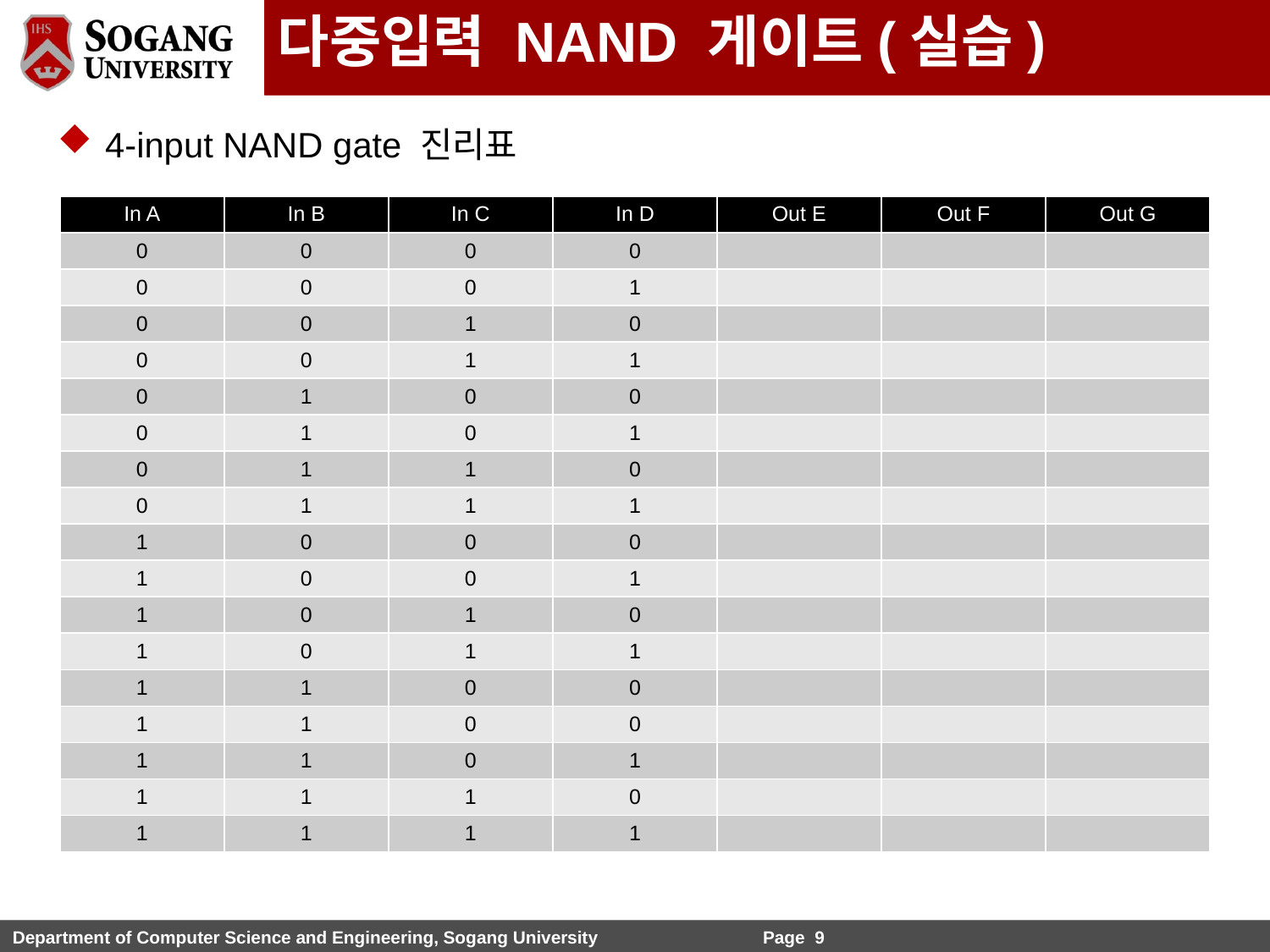

다중입력 NAND 게이트(실습)

4-input NAND gate 진리표

| In A | In B | In C | In D | Out E | Out F | Out G |
| --- | --- | --- | --- | --- | --- | --- |
| 0 | 0 | 0 | 0 |  |  |  |
| 0 | 0 | 0 | 1 |  |  |  |
| 0 | 0 | 1 | 0 |  |  |  |
| 0 | 0 | 1 | 1 |  |  |  |
| 0 | 1 | 0 | 0 |  |  |  |
| 0 | 1 | 0 | 1 |  |  |  |
| 0 | 1 | 1 | 0 |  |  |  |
| 0 | 1 | 1 | 1 |  |  |  |
| 1 | 0 | 0 | 0 |  |  |  |
| 1 | 0 | 0 | 1 |  |  |  |
| 1 | 0 | 1 | 0 |  |  |  |
| 1 | 0 | 1 | 1 |  |  |  |
| 1 | 1 | 0 | 0 |  |  |  |
| 1 | 1 | 0 | 0 |  |  |  |
| 1 | 1 | 0 | 1 |  |  |  |
| 1 | 1 | 1 | 0 |  |  |  |
| 1 | 1 | 1 | 1 |  |  |  |